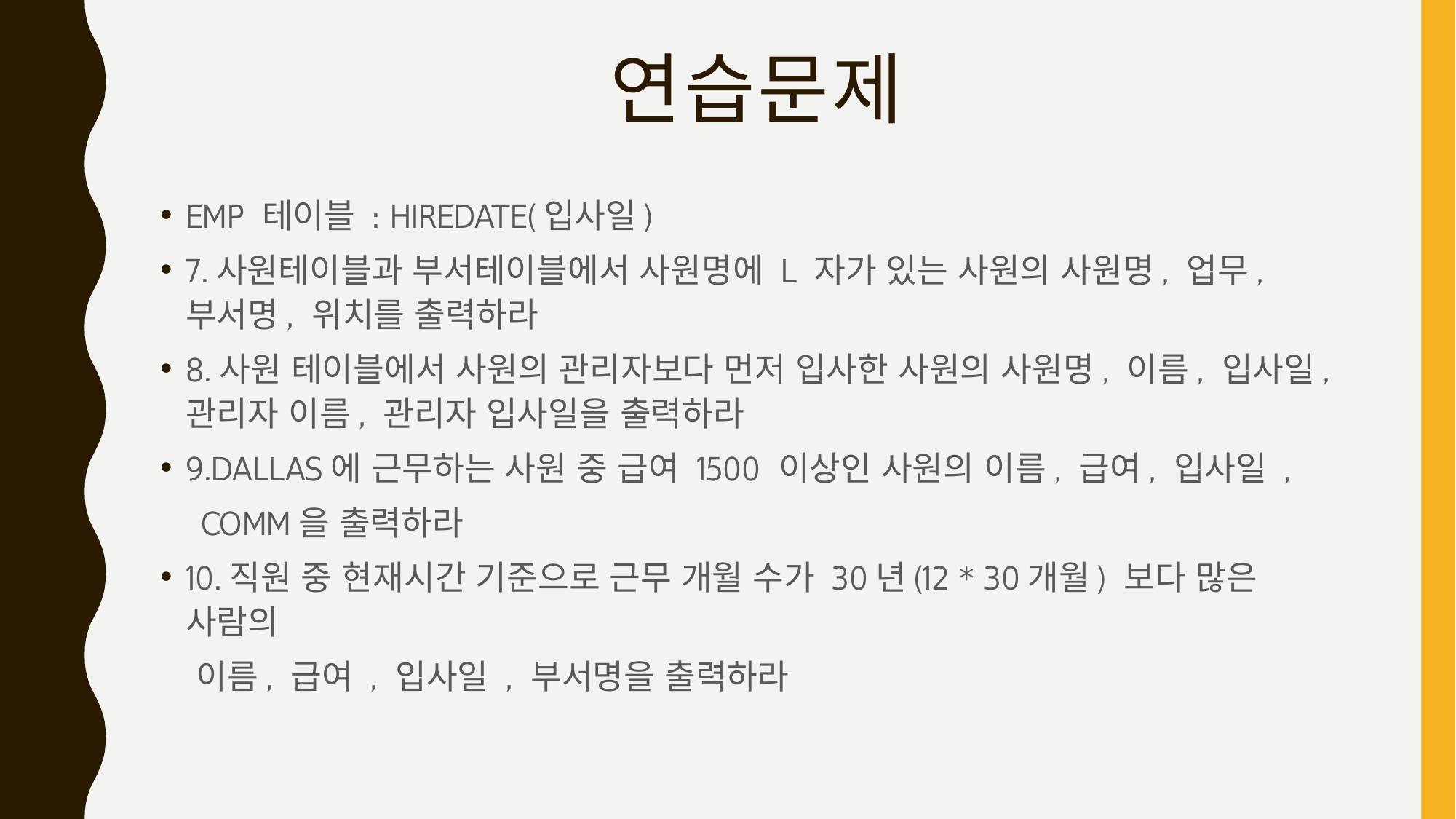

# 연습문제
EMP 테이블 : HIREDATE(입사일)
7.사원테이블과 부서테이블에서 사원명에 L 자가 있는 사원의 사원명, 업무, 부서명, 위치를 출력하라
8.사원 테이블에서 사원의 관리자보다 먼저 입사한 사원의 사원명, 이름, 입사일, 관리자 이름, 관리자 입사일을 출력하라
9.DALLAS에 근무하는 사원 중 급여 1500 이상인 사원의 이름, 급여, 입사일 ,
    COMM을 출력하라
10.직원 중 현재시간 기준으로 근무 개월 수가 30년(12 * 30개월) 보다 많은 사람의
   이름, 급여 , 입사일 , 부서명을 출력하라